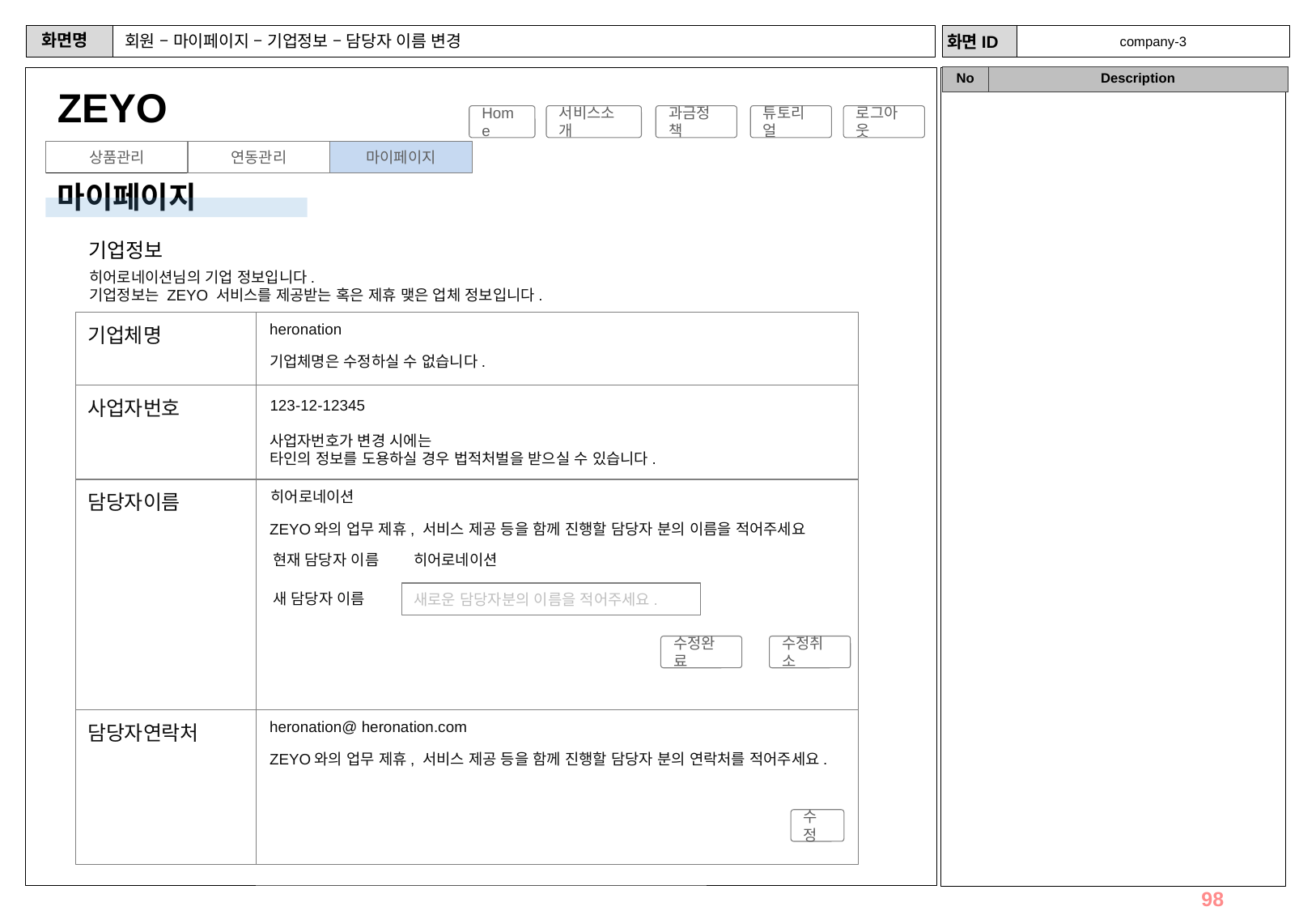

# 회원 – 마이페이지 – 기업정보 – 담당자 이름 변경
company-3
ZEYO
Home
서비스소개
과금정책
튜토리얼
로그아웃
상품관리
연동관리
마이페이지
마이페이지

기업정보
히어로네이션님의 기업 정보입니다.
기업정보는 ZEYO 서비스를 제공받는 혹은 제휴 맺은 업체 정보입니다.

heronation
기업체명
기업체명은 수정하실 수 없습니다.

사업자번호
123-12-12345
사업자번호가 변경 시에는
타인의 정보를 도용하실 경우 법적처벌을 받으실 수 있습니다.

히어로네이션
담당자이름
ZEYO와의 업무 제휴, 서비스 제공 등을 함께 진행할 담당자 분의 이름을 적어주세요
현재 담당자 이름
히어로네이션
새로운 담당자분의 이름을 적어주세요.
새 담당자 이름
수정완료
수정취소

heronation@ heronation.com
담당자연락처
ZEYO와의 업무 제휴, 서비스 제공 등을 함께 진행할 담당자 분의 연락처를 적어주세요.
수정
98